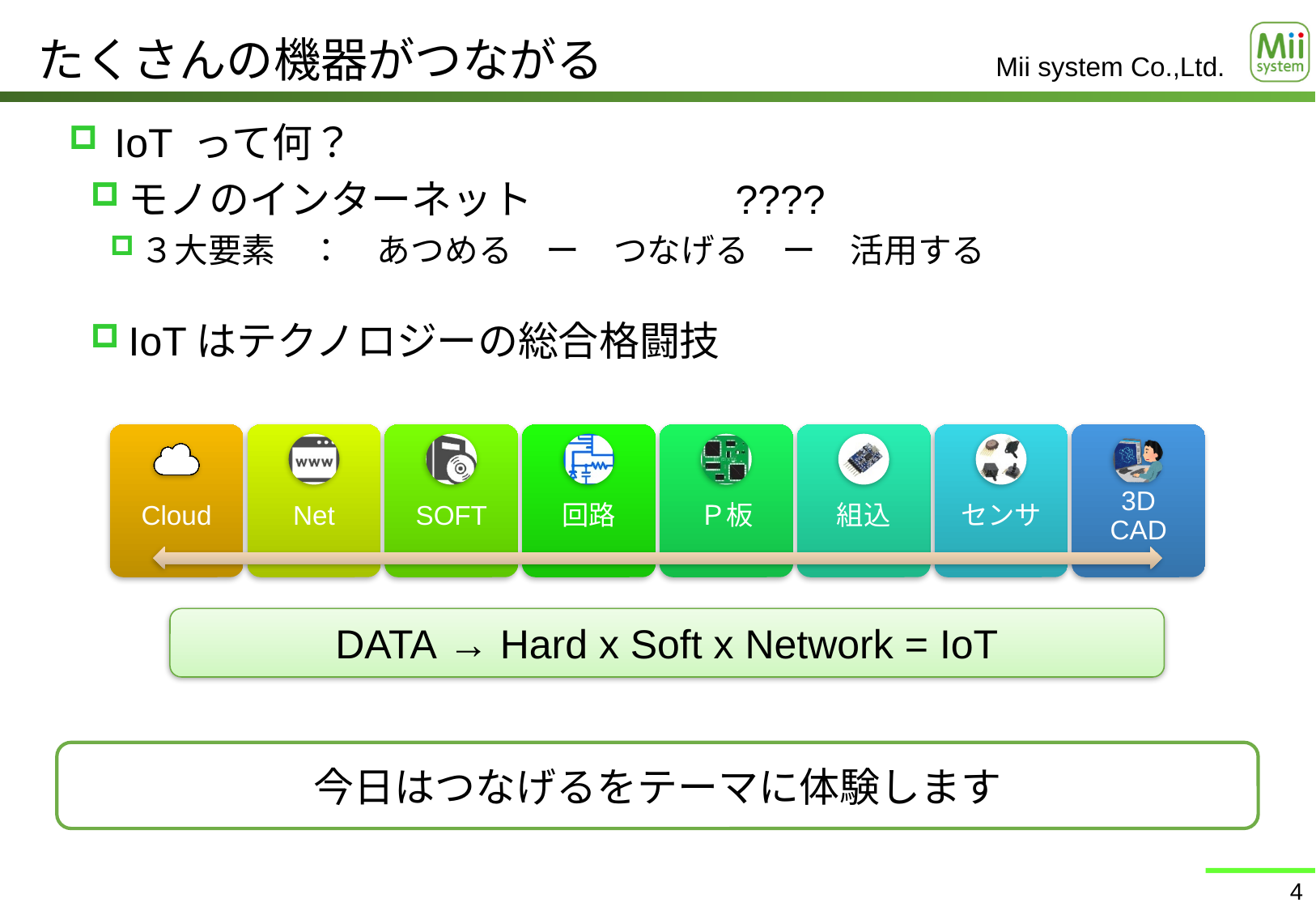

# たくさんの機器がつながる
IoT って何？
モノのインターネット		????
３大要素　：　あつめる　ー　つなげる　ー　活用する

IoTはテクノロジーの総合格闘技

Cloud
Net
SOFT
回路
Ｐ板
組込
センサ
3D CAD
DATA → Hard x Soft x Network = IoT
今日はつなげるをテーマに体験します
4